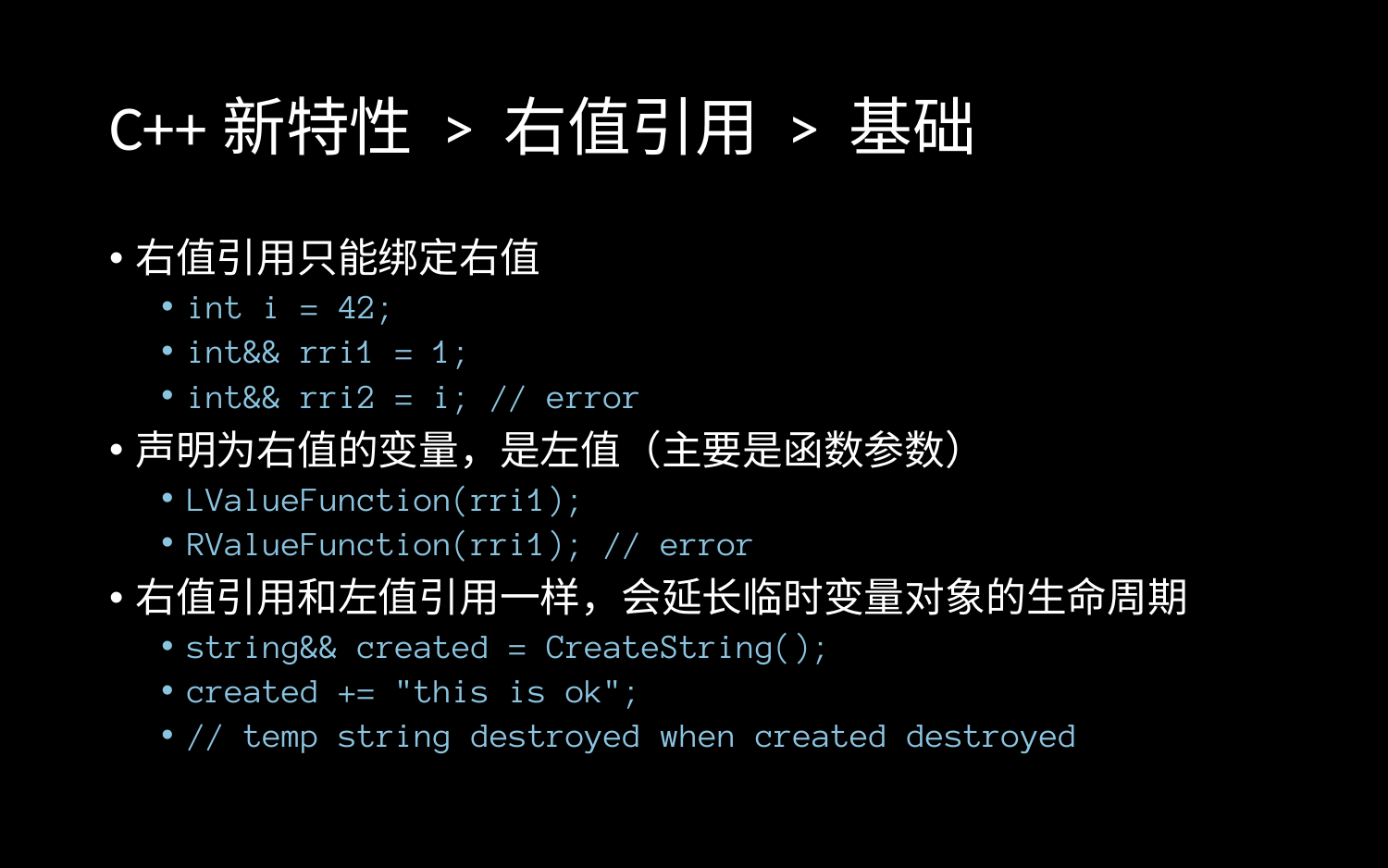

# C++新特性 > 右值引用 > 基础
右值引用只能绑定右值
int i = 42;
int&& rri1 = 1;
int&& rri2 = i; // error
声明为右值的变量，是左值（主要是函数参数）
LValueFunction(rri1);
RValueFunction(rri1); // error
右值引用和左值引用一样，会延长临时变量对象的生命周期
string&& created = CreateString();
created += "this is ok";
// temp string destroyed when created destroyed